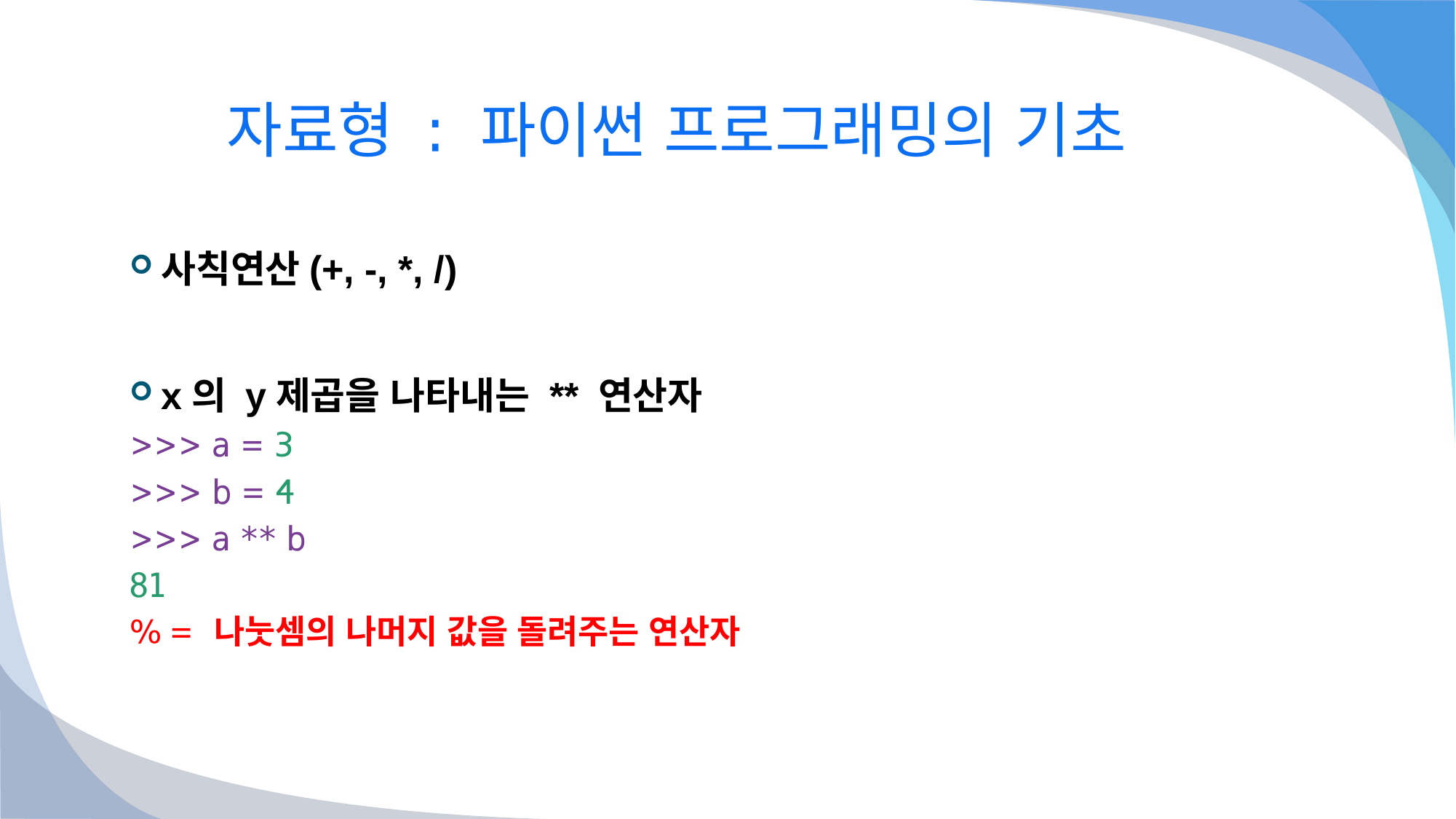

# 자료형 : 파이썬 프로그래밍의 기초
사칙연산(+, -, *, /)

x의 y제곱을 나타내는 ** 연산자
>>> a = 3
>>> b = 4
>>> a ** b
81
%= 나눗셈의 나머지 값을 돌려주는 연산자